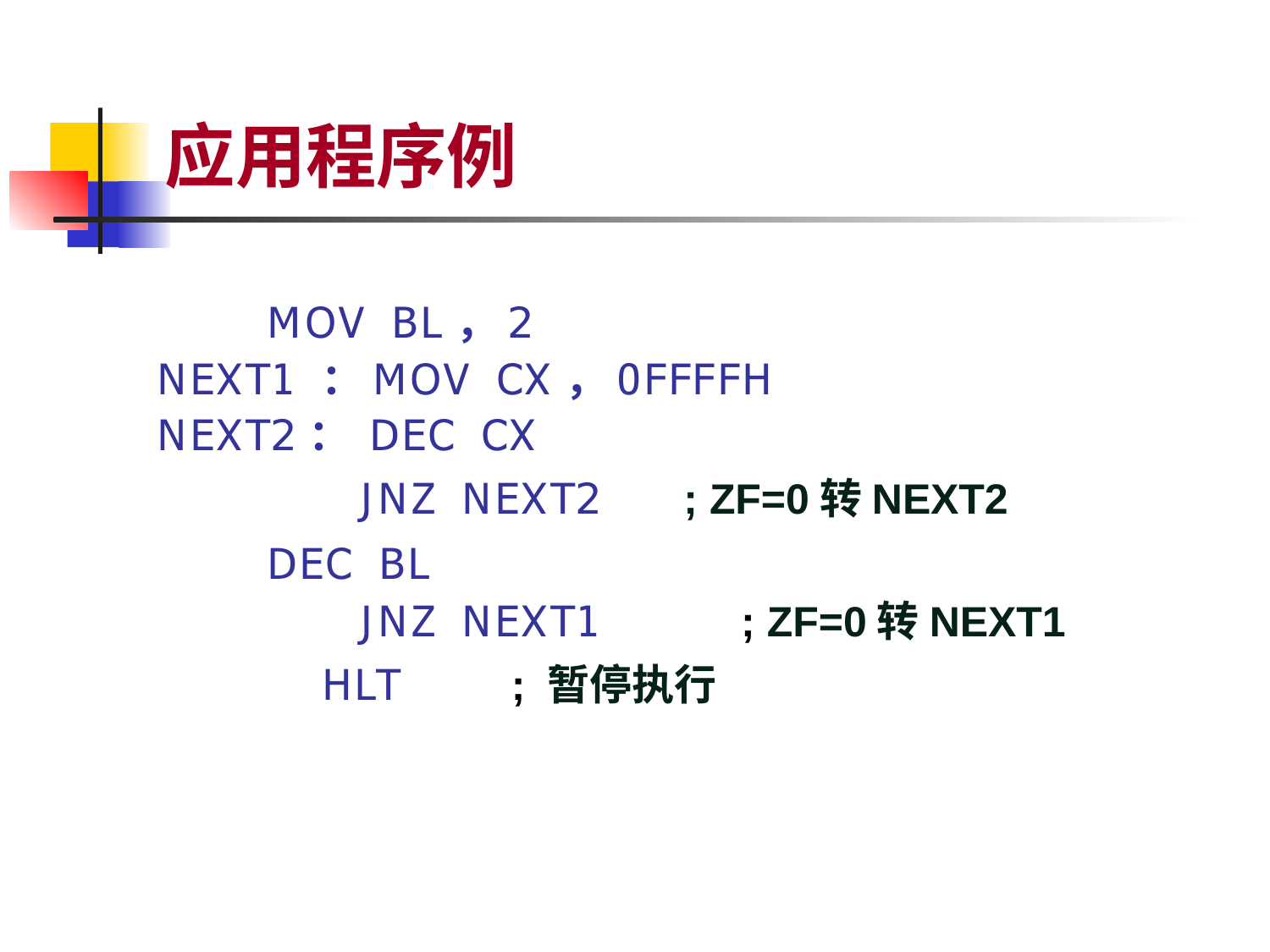

# 应用程序例
        MOV  BL，2
NEXT1 ：MOV  CX，0FFFFH
NEXT2： DEC  CX
                JNZ  NEXT2      ; ZF=0转NEXT2
        DEC  BL
                JNZ  NEXT1           ; ZF=0转NEXT1
            HLT        ; 暂停执行
98